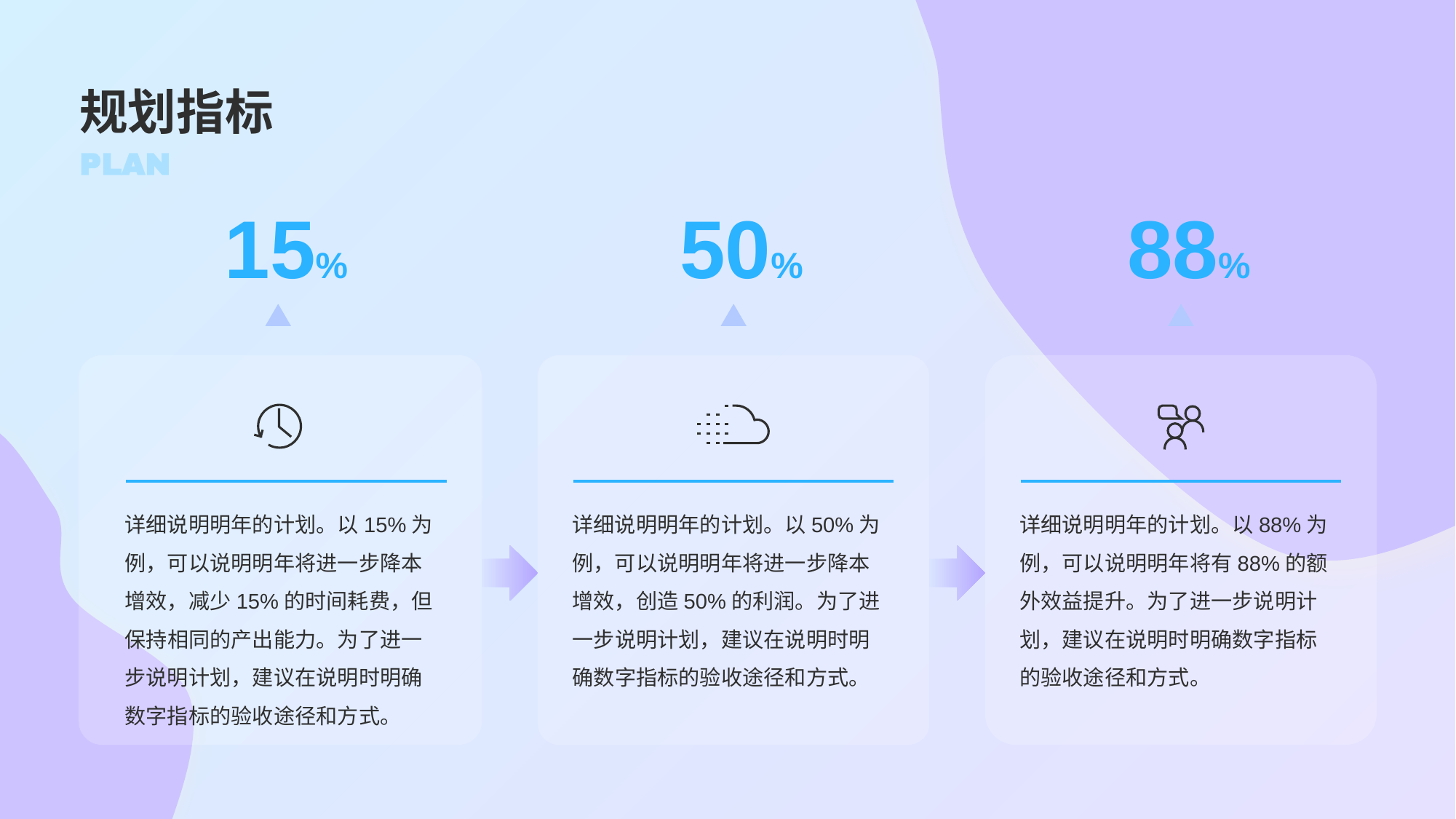

# 规划指标
PLAN
15%
50%
88%

详细说明明年的计划。以15%为例，可以说明明年将进一步降本增效，减少15%的时间耗费，但保持相同的产出能力。为了进一步说明计划，建议在说明时明确数字指标的验收途径和方式。

详细说明明年的计划。以50%为例，可以说明明年将进一步降本增效，创造50%的利润。为了进一步说明计划，建议在说明时明确数字指标的验收途径和方式。

详细说明明年的计划。以88%为例，可以说明明年将有88%的额外效益提升。为了进一步说明计划，建议在说明时明确数字指标的验收途径和方式。